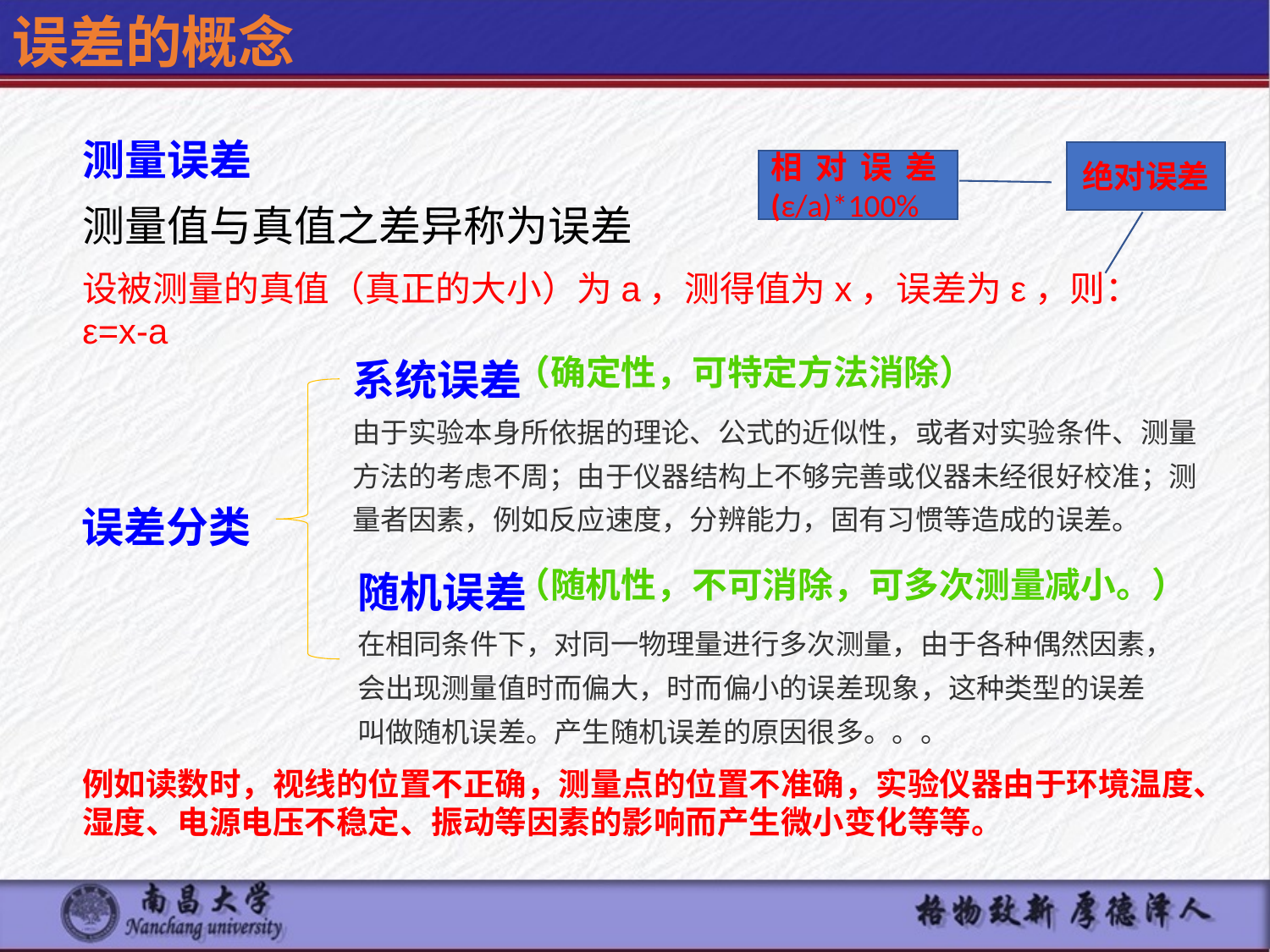

误差的概念
测量误差
测量值与真值之差异称为误差
绝对误差
相对误差(ε/a)*100%
设被测量的真值（真正的大小）为a，测得值为x，误差为ε，则：ε=x-a
（确定性，可特定方法消除）
系统误差
由于实验本身所依据的理论、公式的近似性，或者对实验条件、测量方法的考虑不周；由于仪器结构上不够完善或仪器未经很好校准；测量者因素，例如反应速度，分辨能力，固有习惯等造成的误差。

误差分类
（随机性，不可消除，可多次测量减小。）
随机误差
在相同条件下，对同一物理量进行多次测量，由于各种偶然因素，会出现测量值时而偏大，时而偏小的误差现象，这种类型的误差叫做随机误差。产生随机误差的原因很多。。。
例如读数时，视线的位置不正确，测量点的位置不准确，实验仪器由于环境温度、湿度、电源电压不稳定、振动等因素的影响而产生微小变化等等。